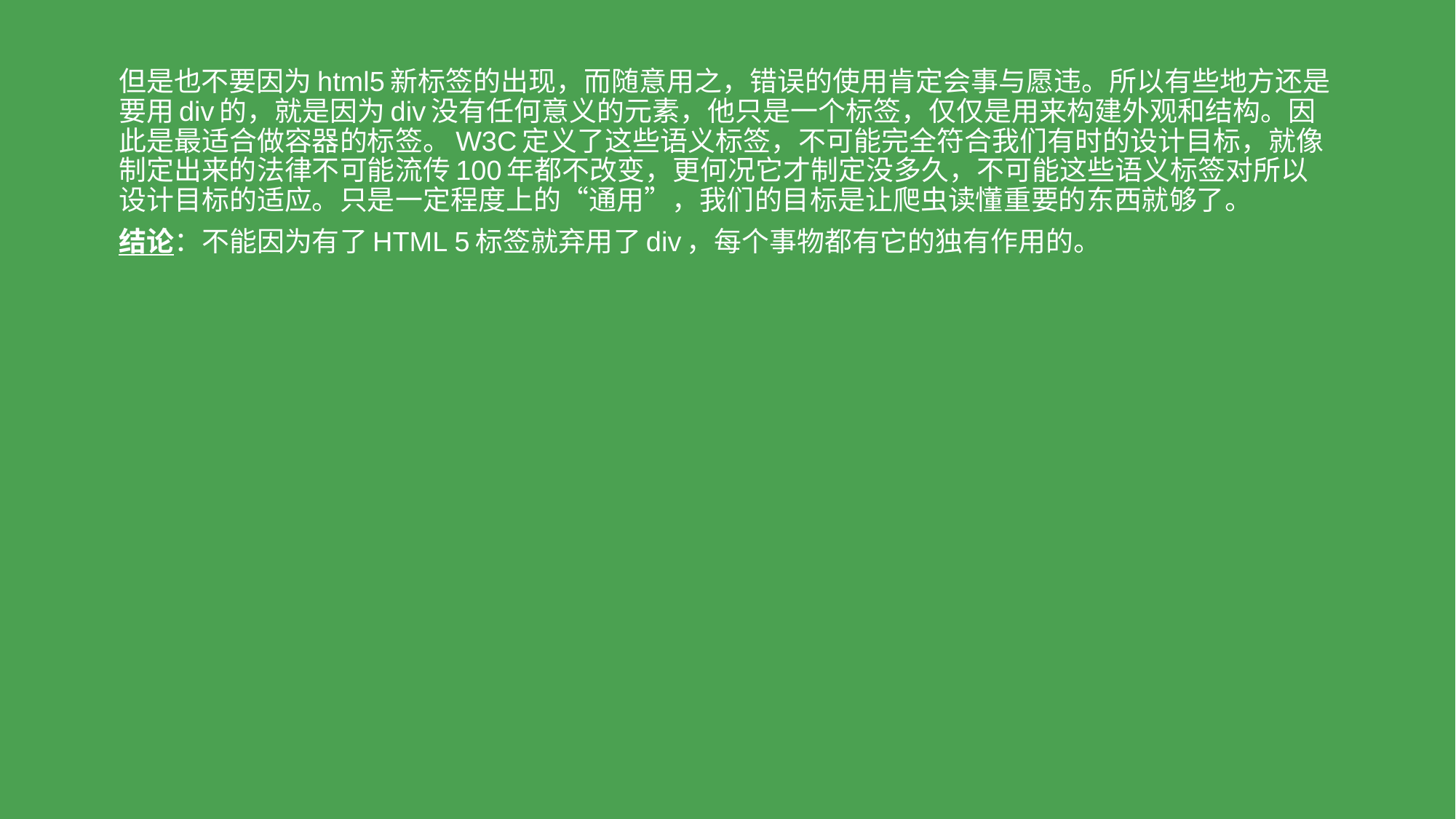

但是也不要因为html5新标签的出现，而随意用之，错误的使用肯定会事与愿违。所以有些地方还是要用div的，就是因为div没有任何意义的元素，他只是一个标签，仅仅是用来构建外观和结构。因此是最适合做容器的标签。W3C定义了这些语义标签，不可能完全符合我们有时的设计目标，就像制定出来的法律不可能流传100年都不改变，更何况它才制定没多久，不可能这些语义标签对所以设计目标的适应。只是一定程度上的“通用”，我们的目标是让爬虫读懂重要的东西就够了。
结论：不能因为有了HTML 5标签就弃用了div，每个事物都有它的独有作用的。